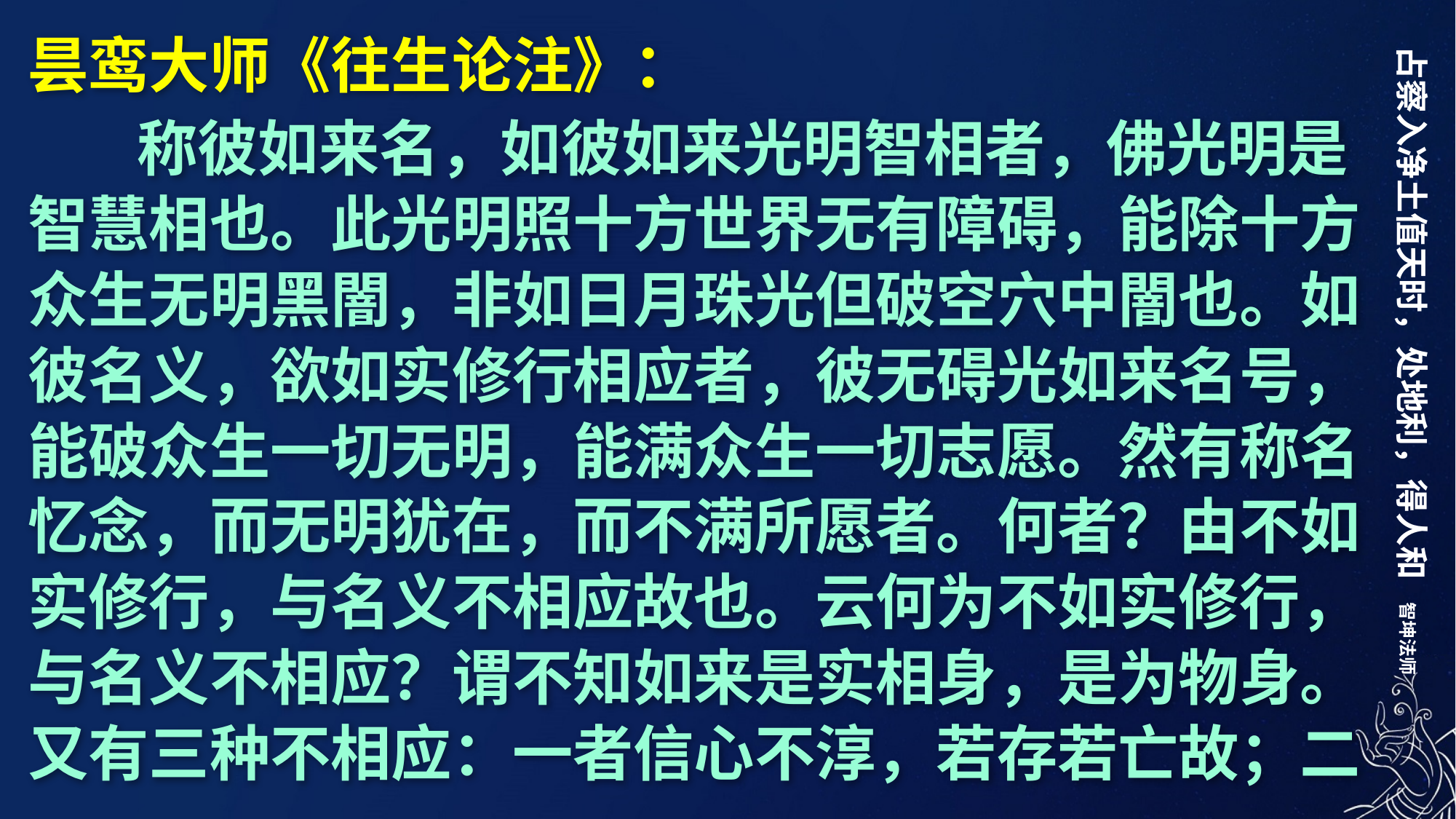

昙鸾大师《往生论注》：
	称彼如来名，如彼如来光明智相者，佛光明是智慧相也。此光明照十方世界无有障碍，能除十方众生无明黑闇，非如日月珠光但破空穴中闇也。如彼名义，欲如实修行相应者，彼无碍光如来名号，能破众生一切无明，能满众生一切志愿。然有称名忆念，而无明犹在，而不满所愿者。何者？由不如实修行，与名义不相应故也。云何为不如实修行，与名义不相应？谓不知如来是实相身，是为物身。又有三种不相应：一者信心不淳，若存若亡故；二